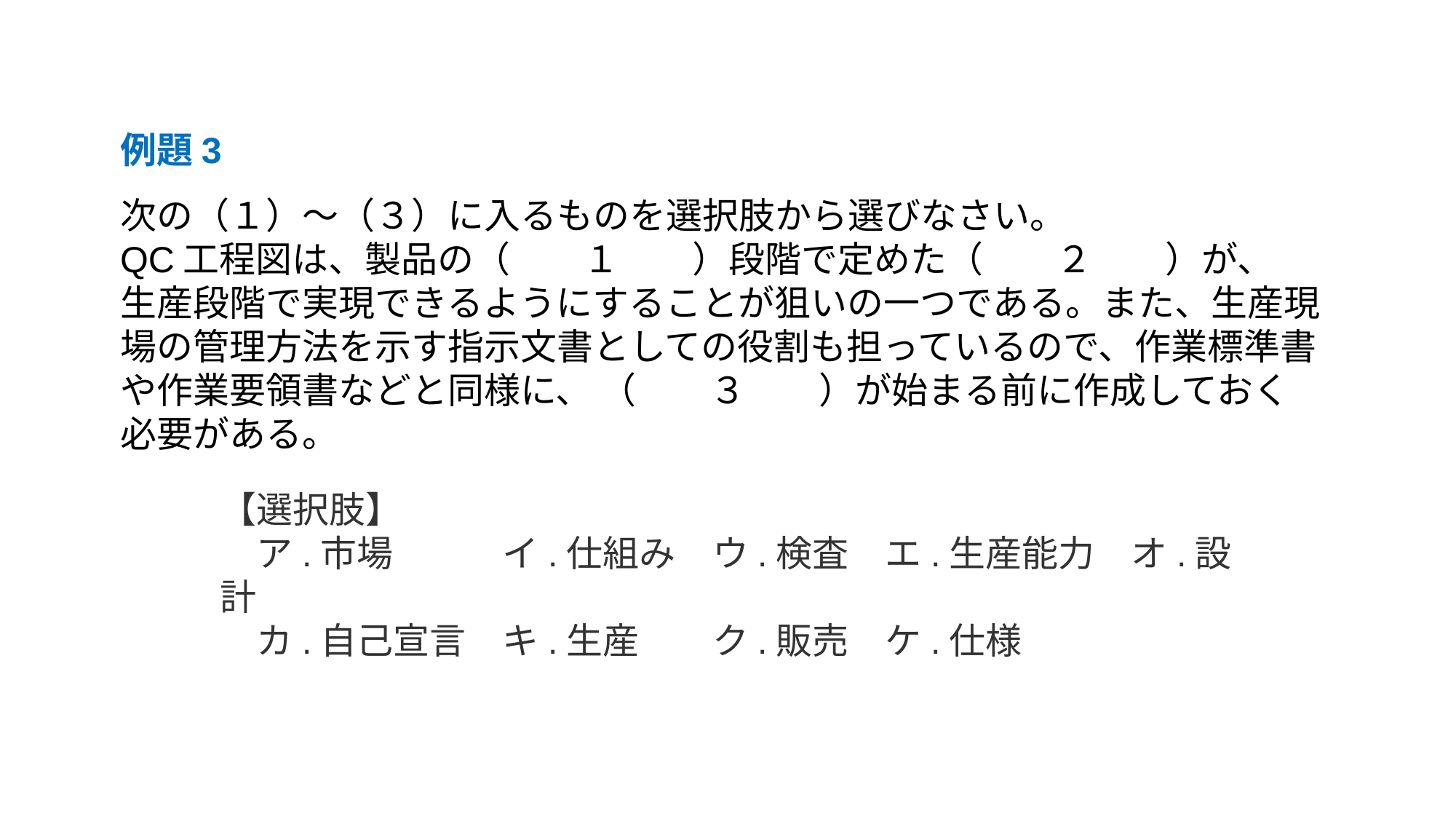

例題3

次の（１）～（３）に入るものを選択肢から選びなさい。
QC工程図は、製品の（　　１　　）段階で定めた（　　２　　）が、
生産段階で実現できるようにすることが狙いの一つである。また、生産現場の管理方法を示す指示文書としての役割も担っているので、作業標準書や作業要領書などと同様に、 （　　３　　）が始まる前に作成しておく　必要がある。
【選択肢】
　ア.市場　　　イ.仕組み　ウ.検査　エ.生産能力　オ.設計
　カ.自己宣言　キ.生産　　ク.販売　ケ.仕様